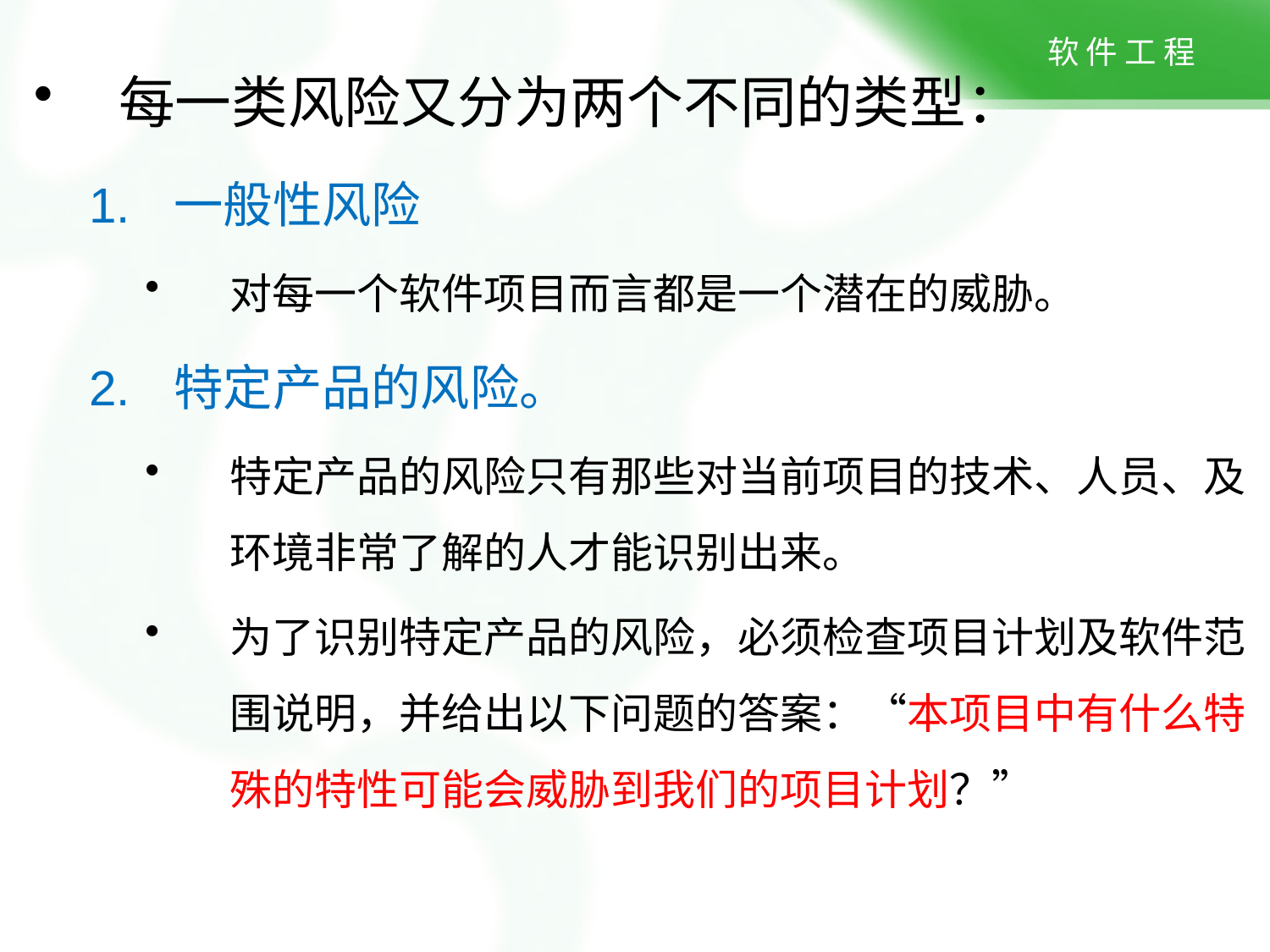

每一类风险又分为两个不同的类型：
一般性风险
对每一个软件项目而言都是一个潜在的威胁。
特定产品的风险。
特定产品的风险只有那些对当前项目的技术、人员、及环境非常了解的人才能识别出来。
为了识别特定产品的风险，必须检查项目计划及软件范围说明，并给出以下问题的答案：“本项目中有什么特殊的特性可能会威胁到我们的项目计划？”